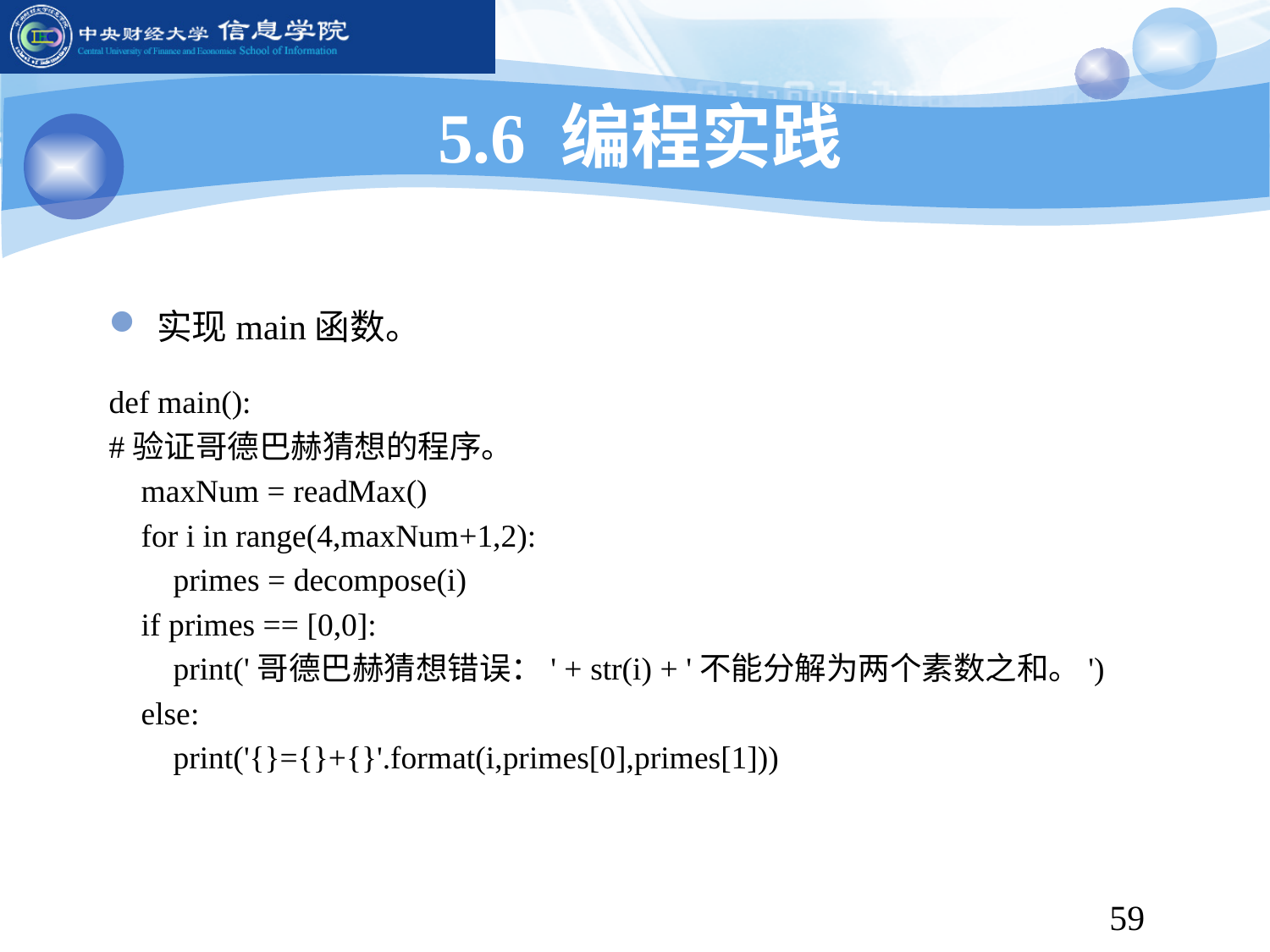

# 5.6 编程实践
实现main函数。

def main():
#验证哥德巴赫猜想的程序。
    maxNum = readMax()
    for i in range(4,maxNum+1,2):
        primes = decompose(i)
    if primes == [0,0]:
        print('哥德巴赫猜想错误：' + str(i) + '不能分解为两个素数之和。')
    else:
        print('{}={}+{}'.format(i,primes[0],primes[1]))